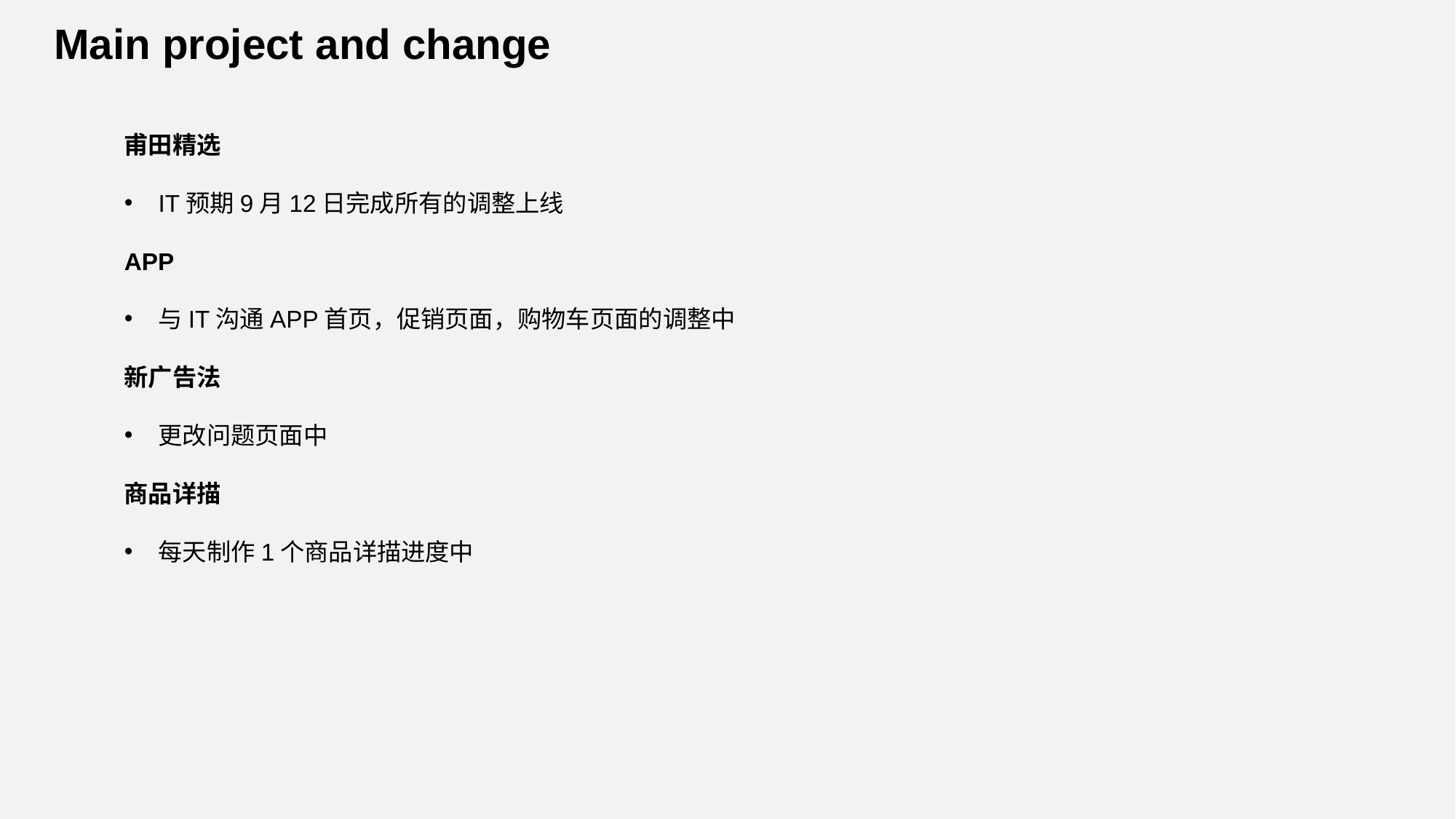

Main project and change
甫田精选

IT预期9月12日完成所有的调整上线

APP

与IT沟通APP首页，促销页面，购物车页面的调整中

新广告法

更改问题页面中

商品详描

每天制作1个商品详描进度中